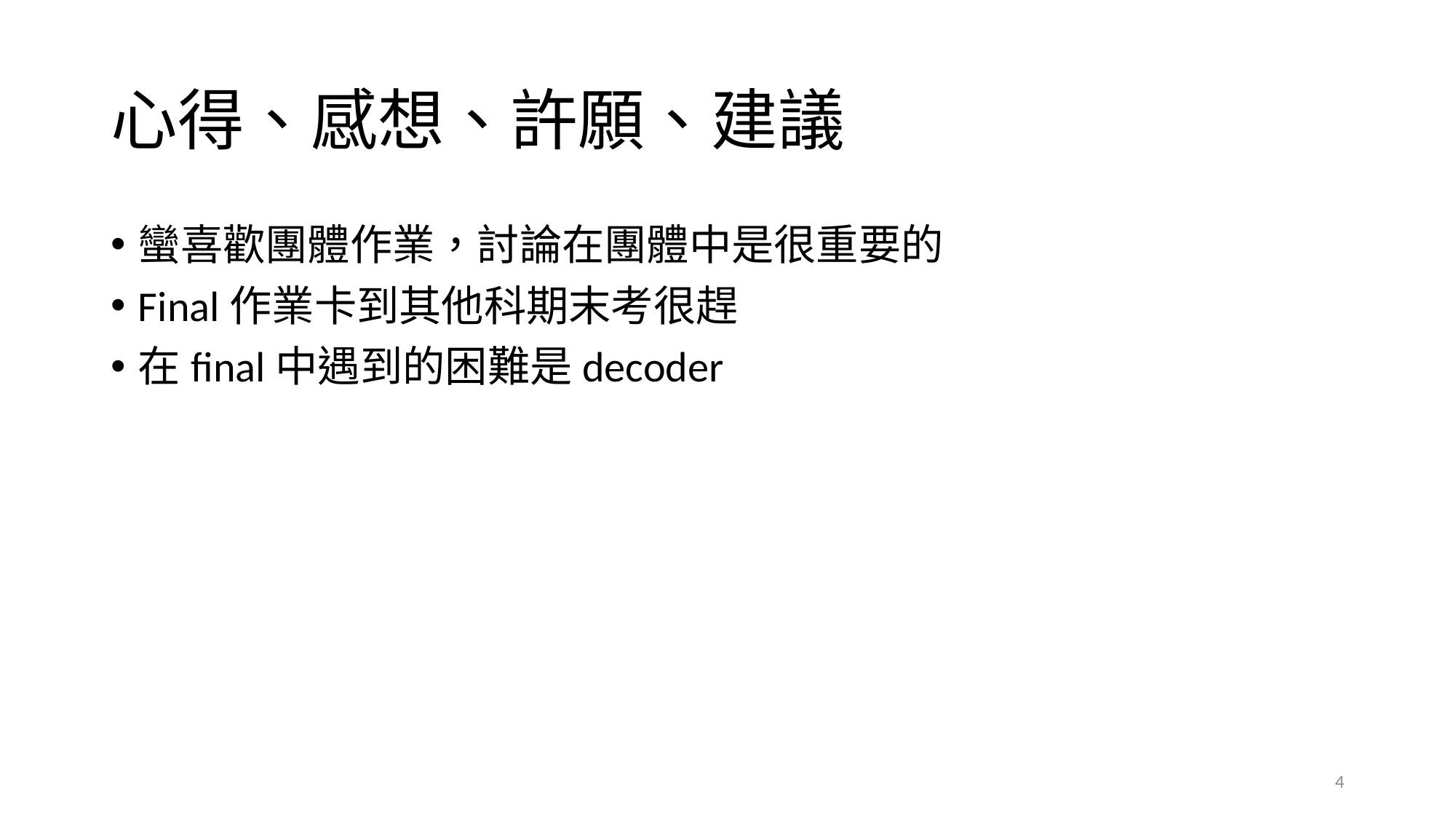

# 心得、感想、許願、建議
蠻喜歡團體作業，討論在團體中是很重要的
Final作業卡到其他科期末考很趕
在final中遇到的困難是decoder

4